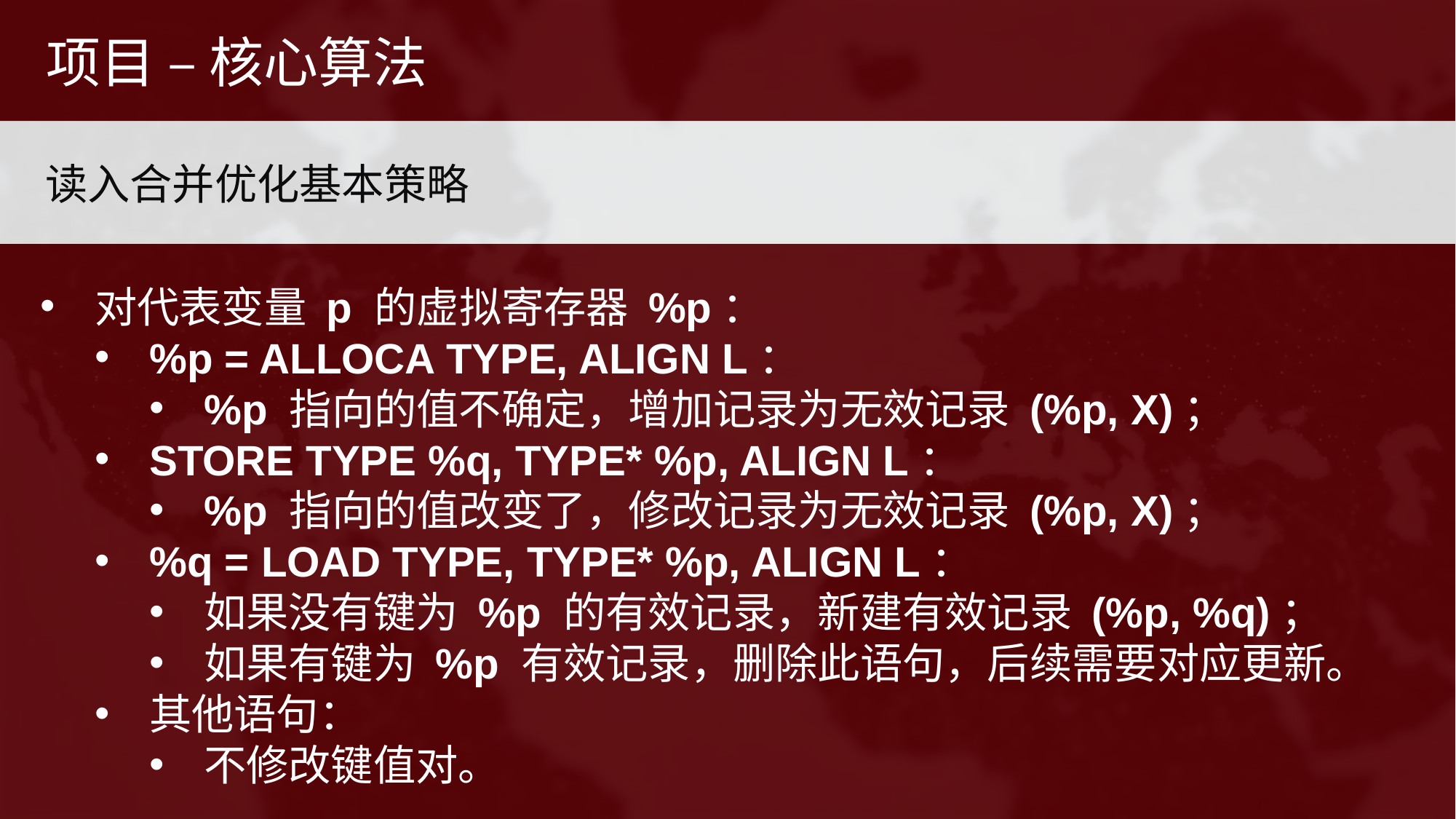

项目 – 核心算法

读入合并优化基本策略

对代表变量 p 的虚拟寄存器 %p：
%p = ALLOCA TYPE, ALIGN L：
%p 指向的值不确定，增加记录为无效记录 (%p, X)；
STORE TYPE %q, TYPE* %p, ALIGN L：
%p 指向的值改变了，修改记录为无效记录 (%p, X)；
%q = LOAD TYPE, TYPE* %p, ALIGN L：
如果没有键为 %p 的有效记录，新建有效记录 (%p, %q)；
如果有键为 %p 有效记录，删除此语句，后续需要对应更新。
其他语句：
不修改键值对。